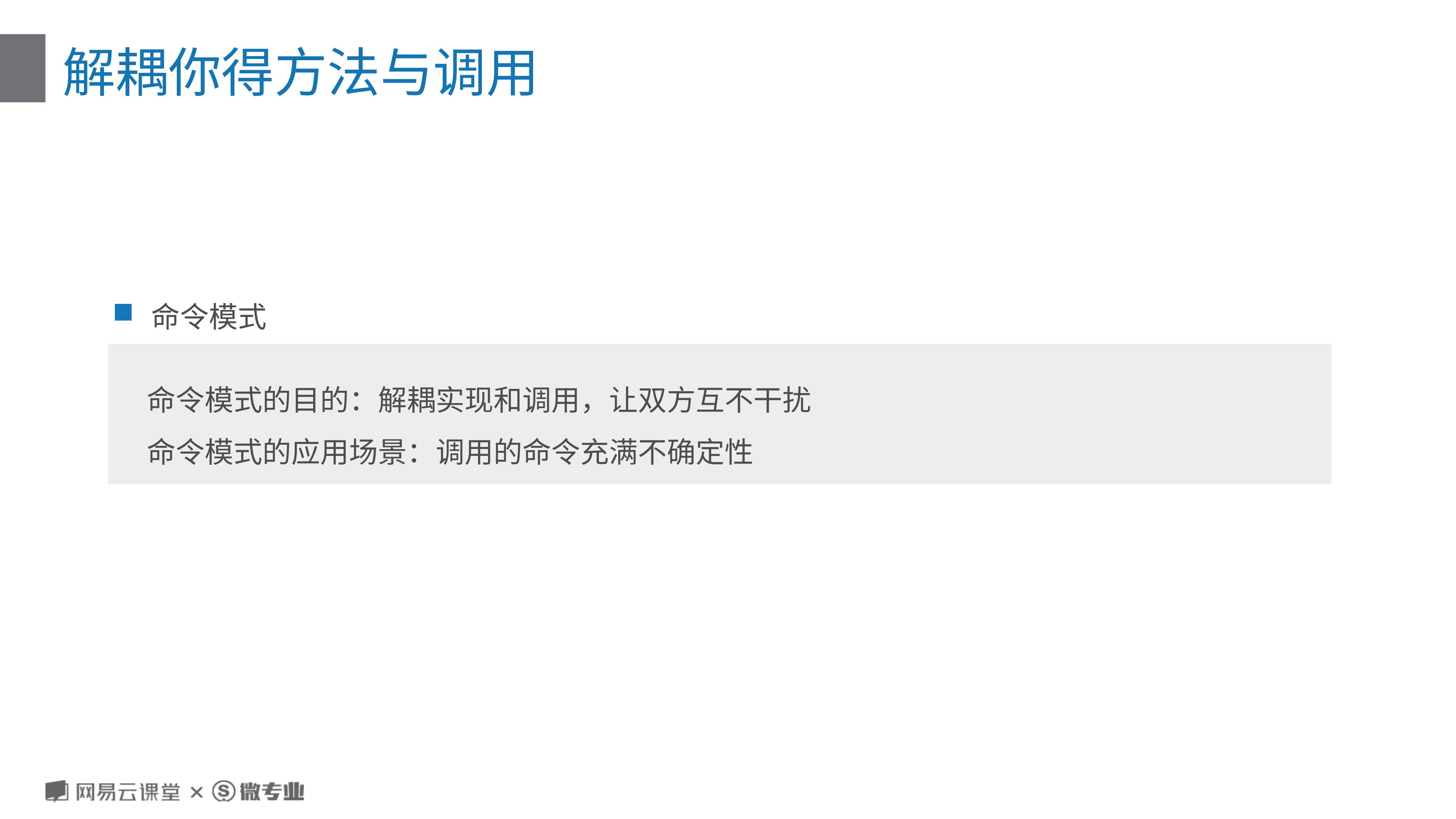

# 解耦你得方法与调用
命令模式

命令模式的目的：解耦实现和调用，让双方互不干扰
命令模式的应用场景：调用的命令充满不确定性